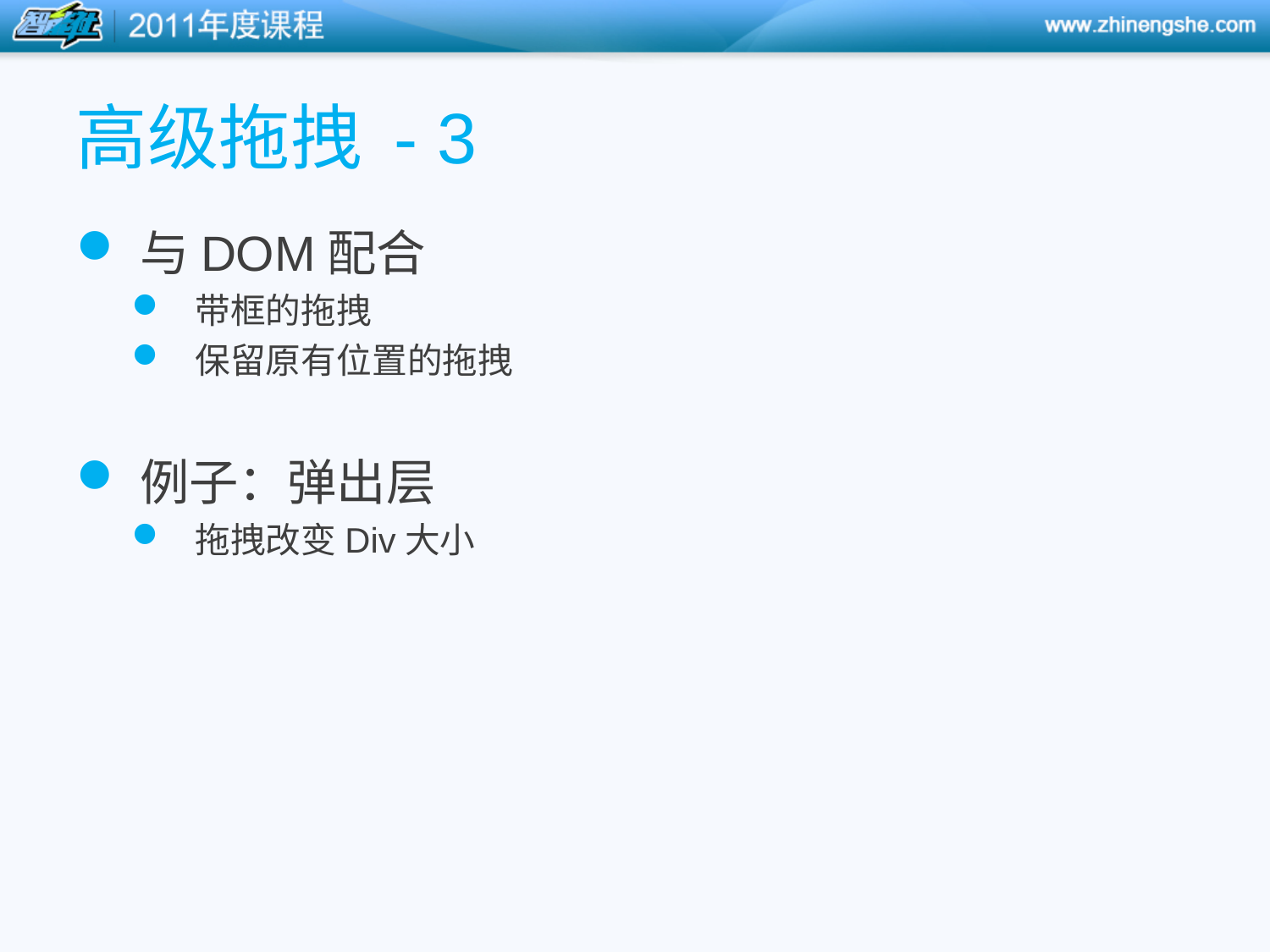

# 高级拖拽 - 3
与DOM配合
带框的拖拽
保留原有位置的拖拽

例子：弹出层
拖拽改变Div大小